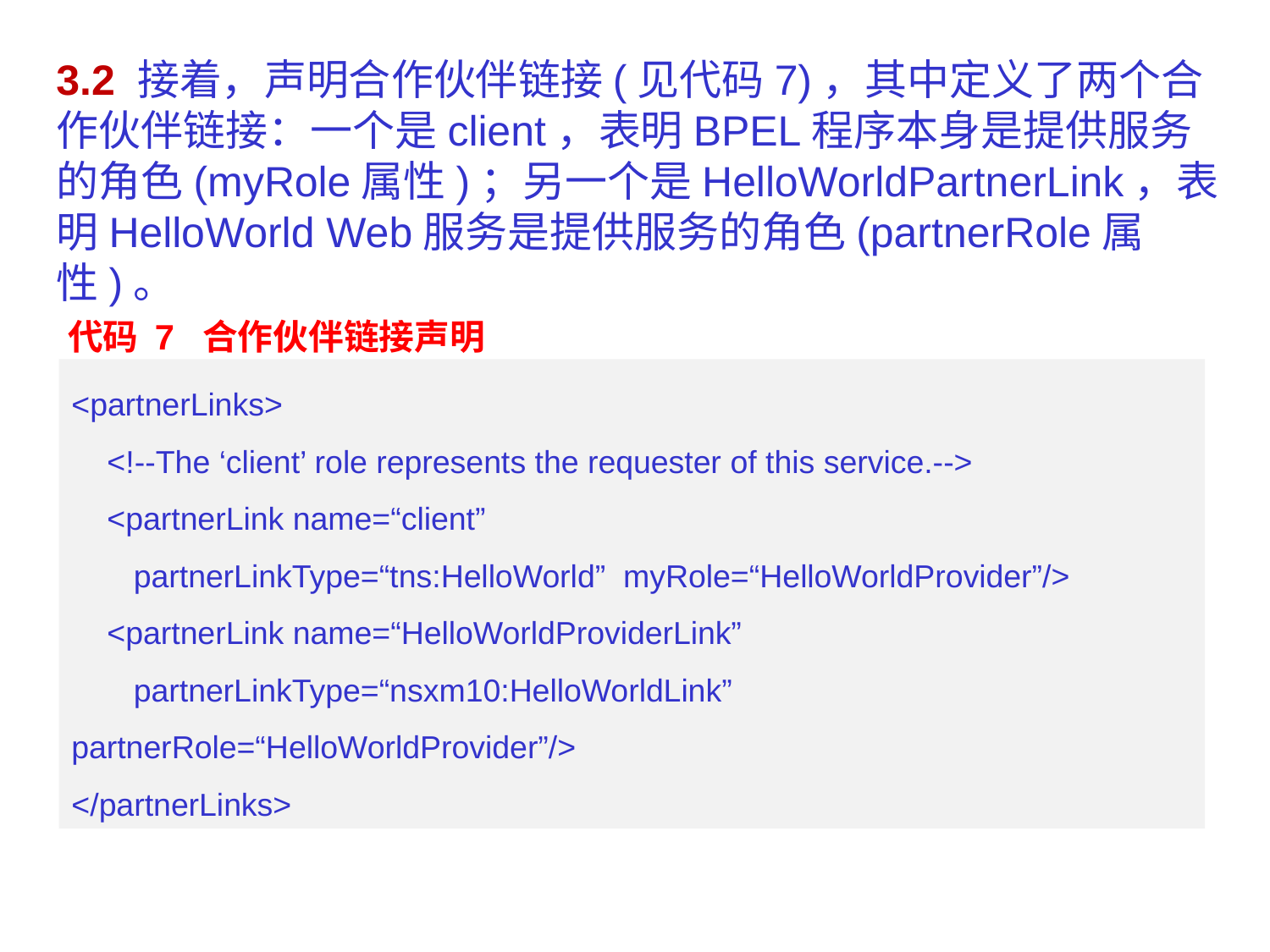

3.2 接着，声明合作伙伴链接(见代码7)，其中定义了两个合作伙伴链接：一个是client，表明BPEL程序本身是提供服务的角色(myRole属性)；另一个是HelloWorldPartnerLink，表明HelloWorld Web服务是提供服务的角色(partnerRole属性)。
代码 7  合作伙伴链接声明
<partnerLinks>
    <!--The ‘client’ role represents the requester of this service.-->
    <partnerLink name=“client”
       partnerLinkType=“tns:HelloWorld”  myRole=“HelloWorldProvider”/>
    <partnerLink name=“HelloWorldProviderLink”
       partnerLinkType=“nsxm10:HelloWorldLink”  partnerRole=“HelloWorldProvider”/>
</partnerLinks>